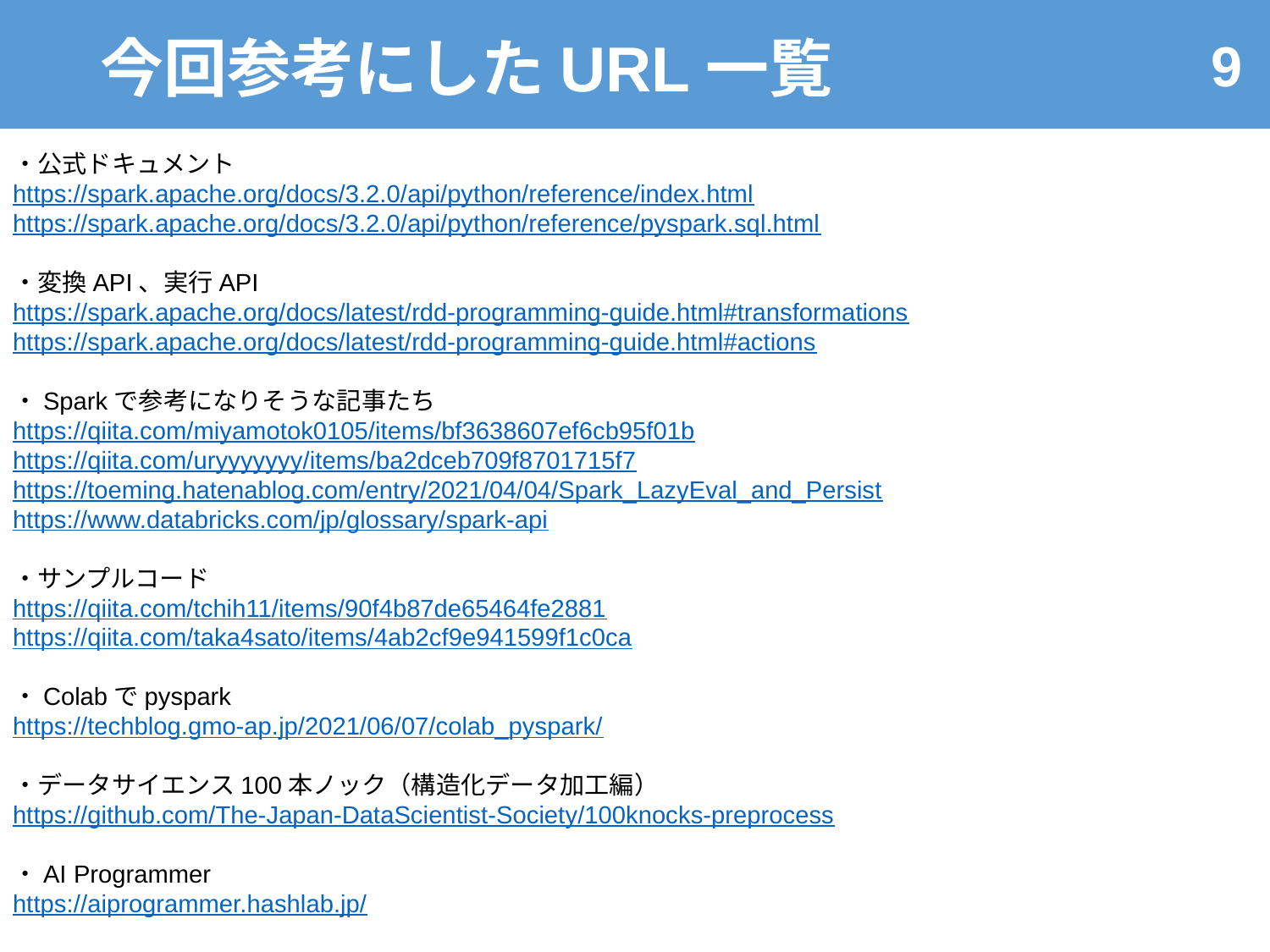

# 今回参考にしたURL一覧
・公式ドキュメント
https://spark.apache.org/docs/3.2.0/api/python/reference/index.html
https://spark.apache.org/docs/3.2.0/api/python/reference/pyspark.sql.html

・変換API、実行API
https://spark.apache.org/docs/latest/rdd-programming-guide.html#transformations
https://spark.apache.org/docs/latest/rdd-programming-guide.html#actions

・Sparkで参考になりそうな記事たち
https://qiita.com/miyamotok0105/items/bf3638607ef6cb95f01b
https://qiita.com/uryyyyyyy/items/ba2dceb709f8701715f7
https://toeming.hatenablog.com/entry/2021/04/04/Spark_LazyEval_and_Persist
https://www.databricks.com/jp/glossary/spark-api

・サンプルコード
https://qiita.com/tchih11/items/90f4b87de65464fe2881
https://qiita.com/taka4sato/items/4ab2cf9e941599f1c0ca

・Colabでpyspark
https://techblog.gmo-ap.jp/2021/06/07/colab_pyspark/

・データサイエンス100本ノック（構造化データ加工編）
https://github.com/The-Japan-DataScientist-Society/100knocks-preprocess

・AI Programmer
https://aiprogrammer.hashlab.jp/